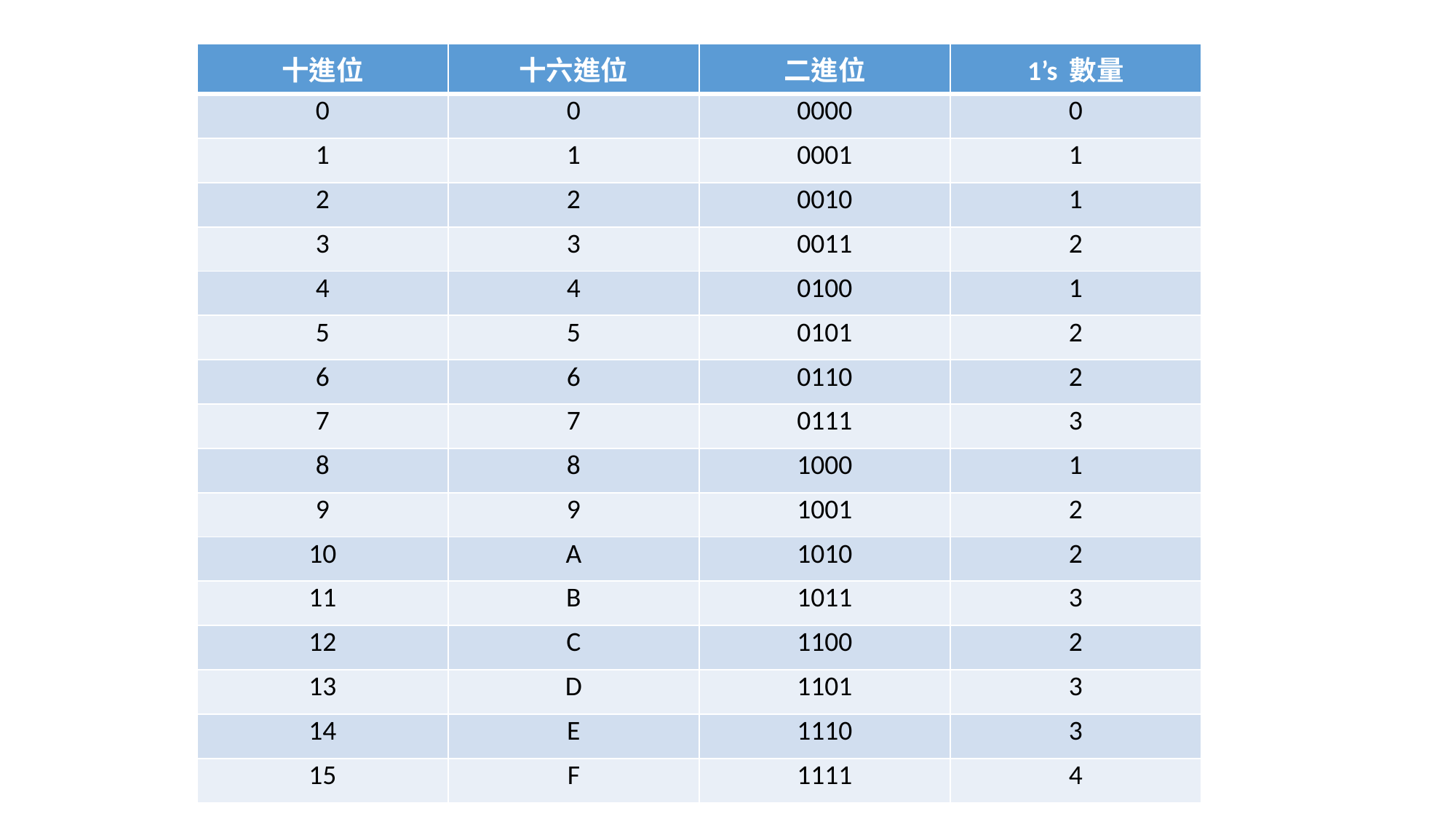

#
| 十進位 | 十六進位 | 二進位 | 1’s 數量 |
| --- | --- | --- | --- |
| 0 | 0 | 0000 | 0 |
| 1 | 1 | 0001 | 1 |
| 2 | 2 | 0010 | 1 |
| 3 | 3 | 0011 | 2 |
| 4 | 4 | 0100 | 1 |
| 5 | 5 | 0101 | 2 |
| 6 | 6 | 0110 | 2 |
| 7 | 7 | 0111 | 3 |
| 8 | 8 | 1000 | 1 |
| 9 | 9 | 1001 | 2 |
| 10 | A | 1010 | 2 |
| 11 | B | 1011 | 3 |
| 12 | C | 1100 | 2 |
| 13 | D | 1101 | 3 |
| 14 | E | 1110 | 3 |
| 15 | F | 1111 | 4 |